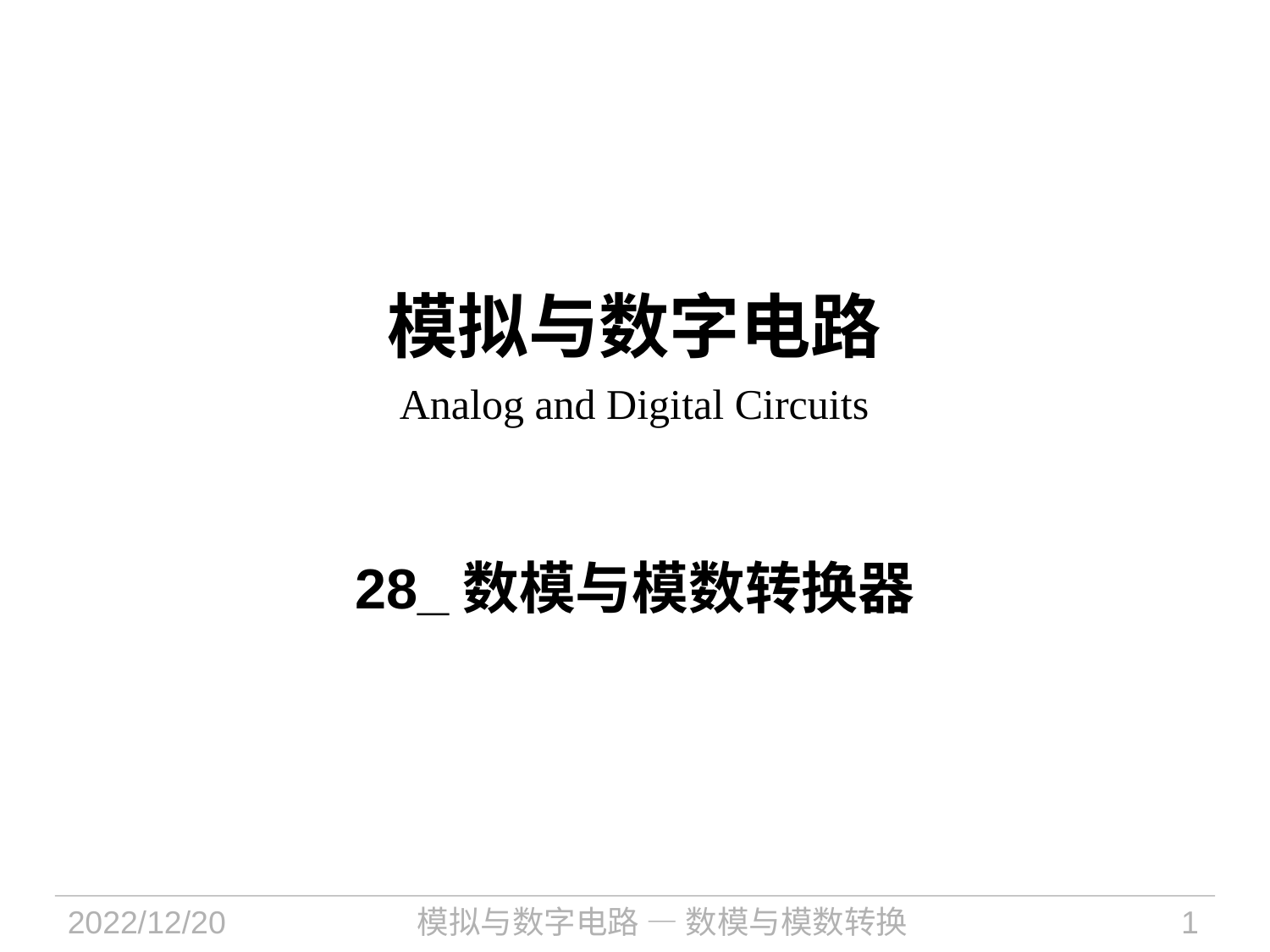

# 模拟与数字电路 Analog and Digital Circuits
28_数模与模数转换器
2022/12/20
模拟与数字电路 — 数模与模数转换
1